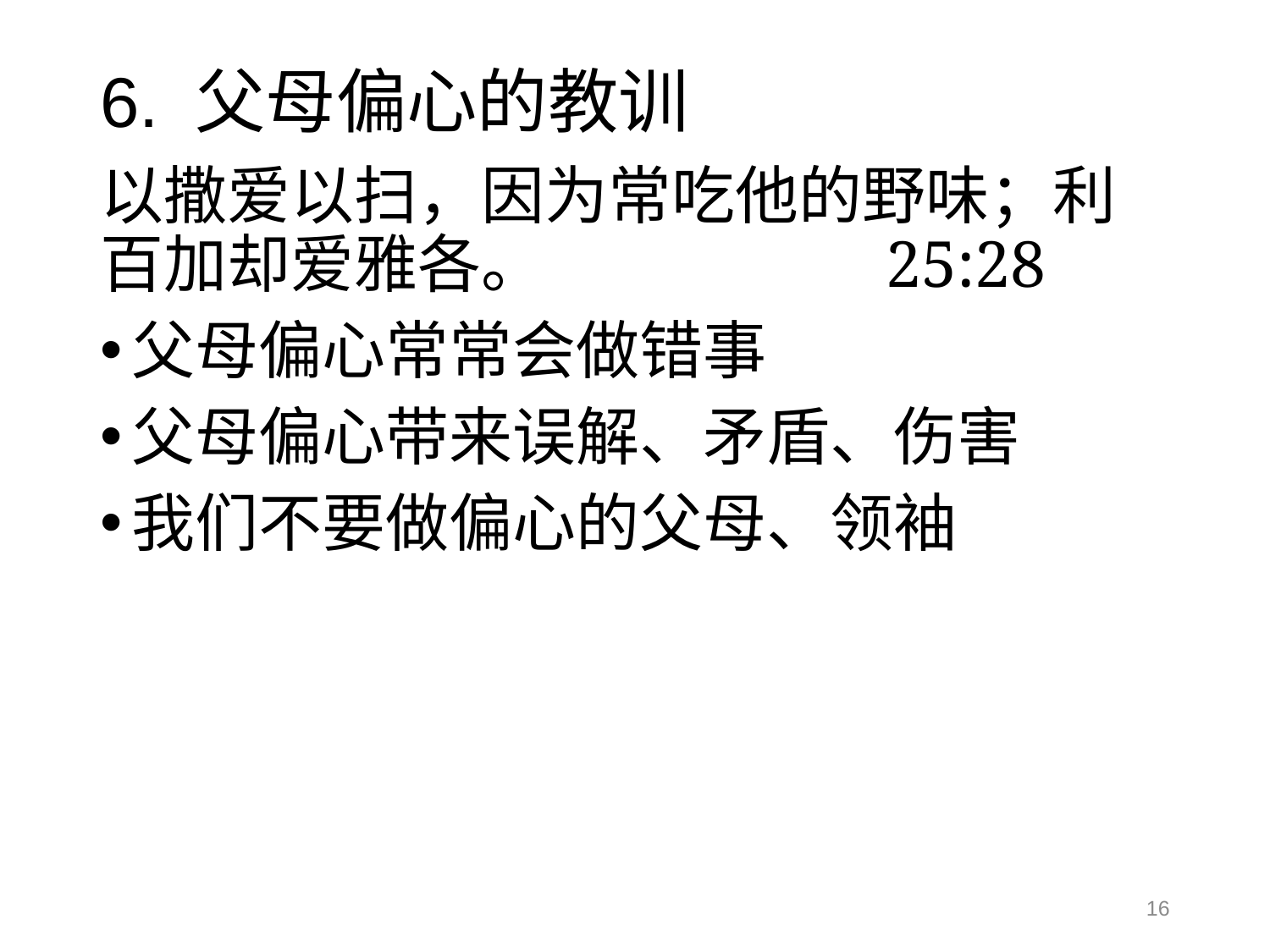

# 6. 父母偏心的教训
以撒爱以扫，因为常吃他的野味；利百加却爱雅各。                       25:28
父母偏心常常会做错事
父母偏心带来误解、矛盾、伤害
我们不要做偏心的父母、领袖

16